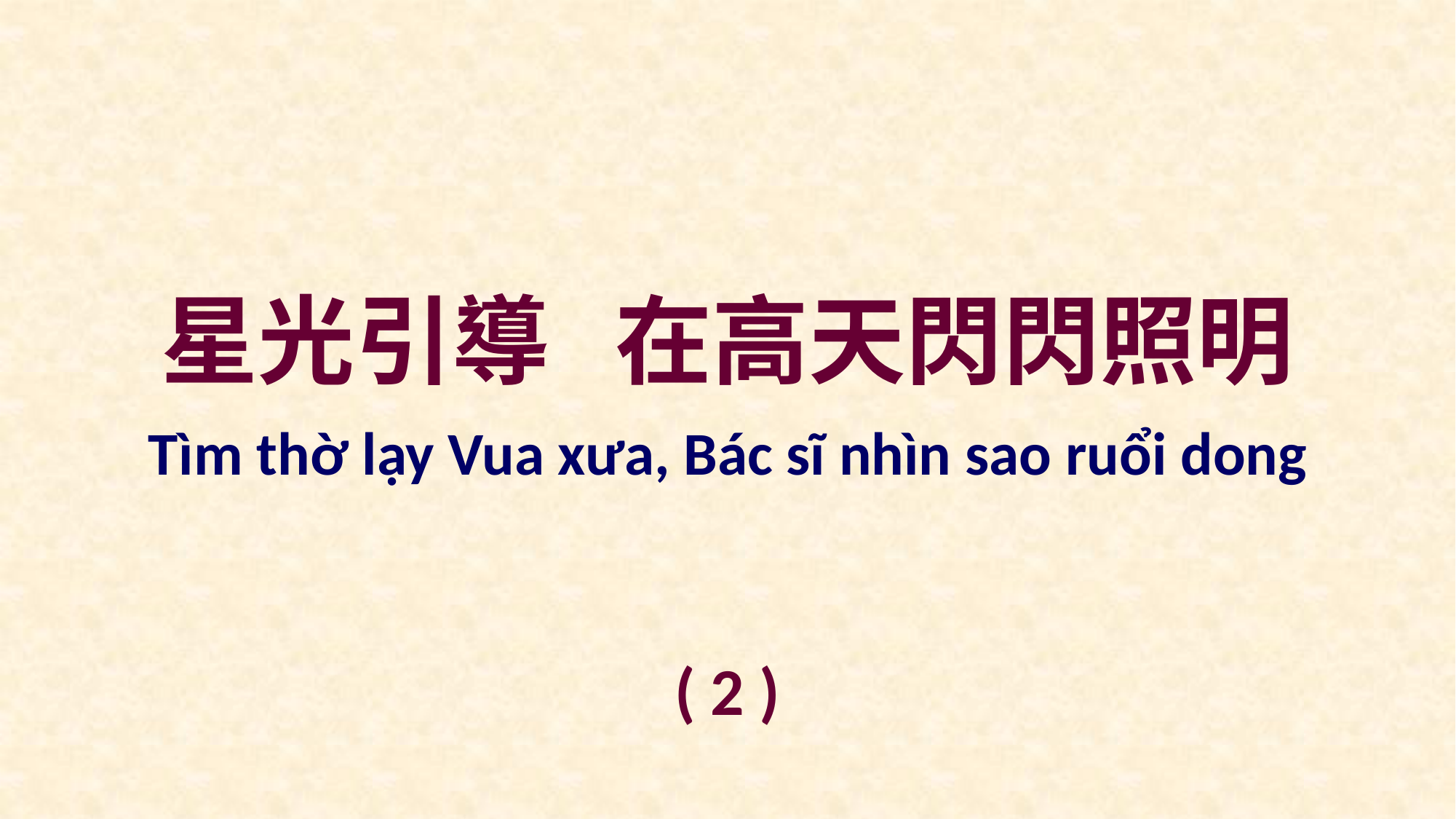

星光引導   在高天閃閃照明
Tìm thờ lạy Vua xưa, Bác sĩ nhìn sao ruổi dong
( 2 )